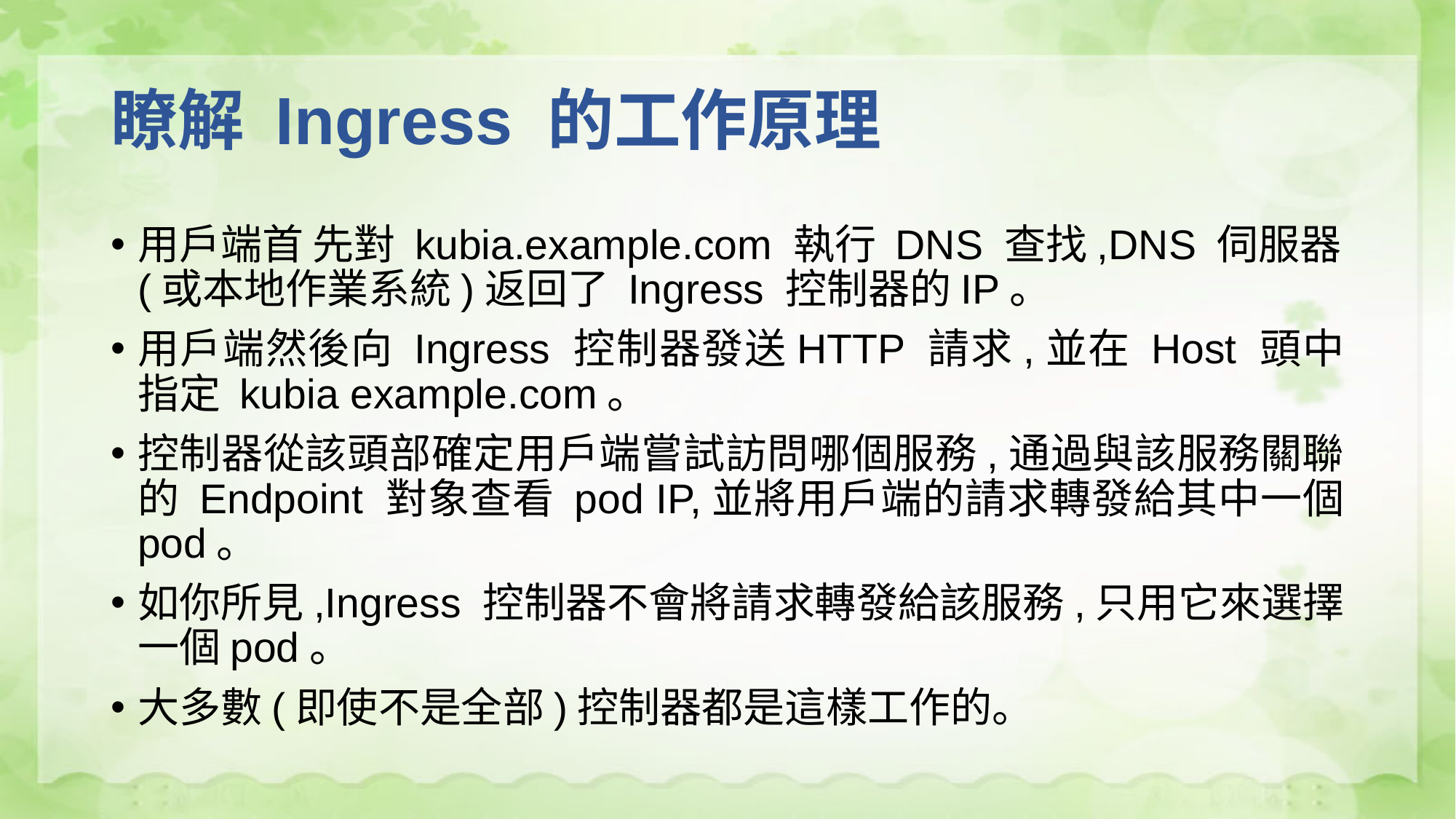

# 瞭解 Ingress 的工作原理
用戶端首 先對 kubia.example.com 執行 DNS 查找,DNS 伺服器(或本地作業系統)返回了 Ingress 控制器的IP。
用戶端然後向 Ingress 控制器發送HTTP 請求,並在 Host 頭中指定 kubia example.com。
控制器從該頭部確定用戶端嘗試訪問哪個服務,通過與該服務關聯的 Endpoint 對象查看 pod IP,並將用戶端的請求轉發給其中一個 pod。
如你所見,Ingress 控制器不會將請求轉發給該服務,只用它來選擇一個pod。
大多數(即使不是全部)控制器都是這樣工作的。